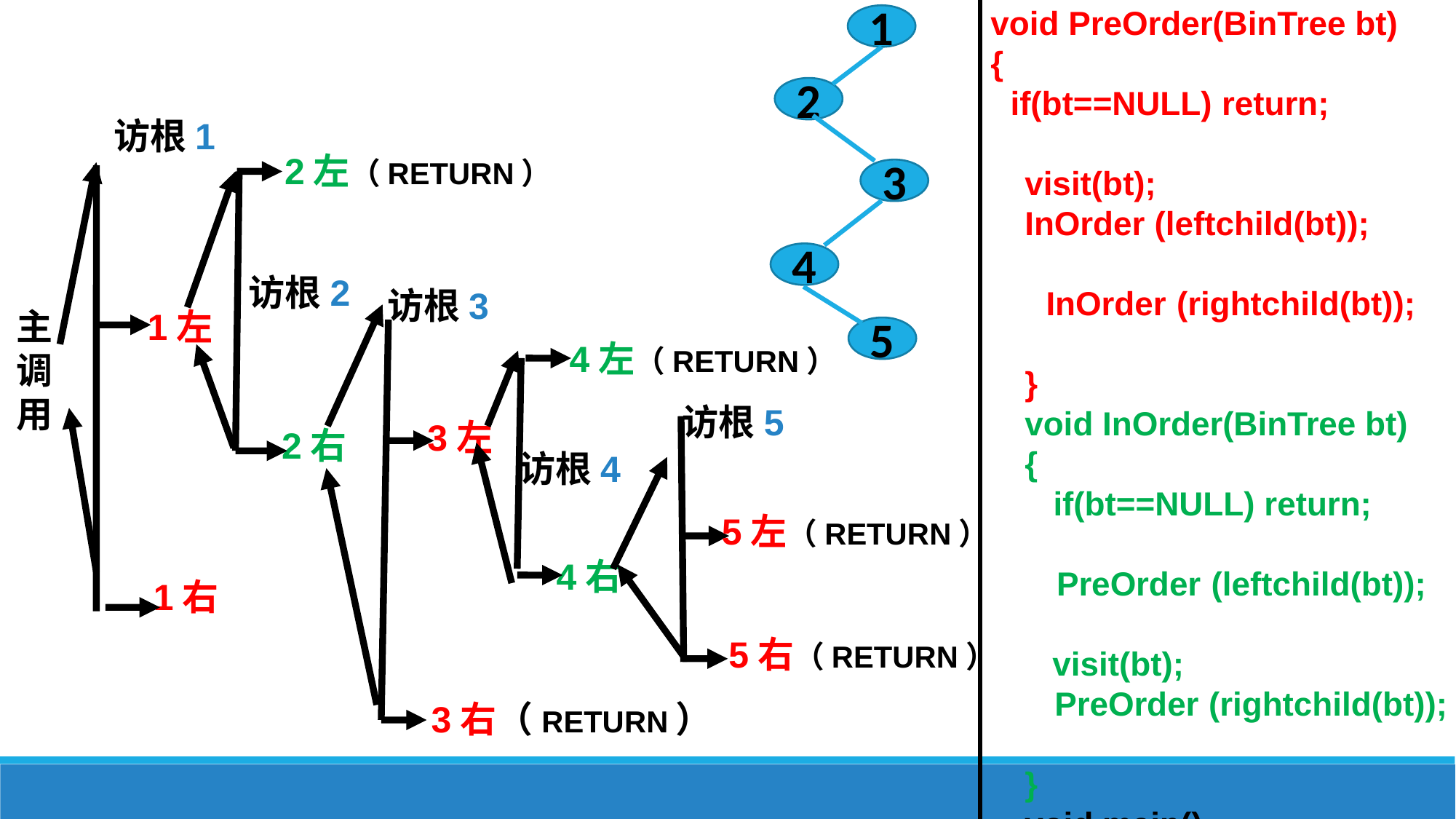

void PreOrder(BinTree bt)
{
  if(bt==NULL) return;
visit(bt);
InOrder (leftchild(bt));
  InOrder (rightchild(bt));
}
void InOrder(BinTree bt)
{
   if(bt==NULL) return;
   PreOrder (leftchild(bt));
   visit(bt);
   PreOrder (rightchild(bt));
}
void main()
{
   bt = CreateBinTree();
   Preorder(bt);
}

1
2
访根1
2左（RETURN）
3

4
访根2
访根3
主
调
用
1左

5

4左（RETURN）

访根5

3左

2右

访根4

5左（RETURN）

4右

1右

5右（RETURN）

3右（RETURN）